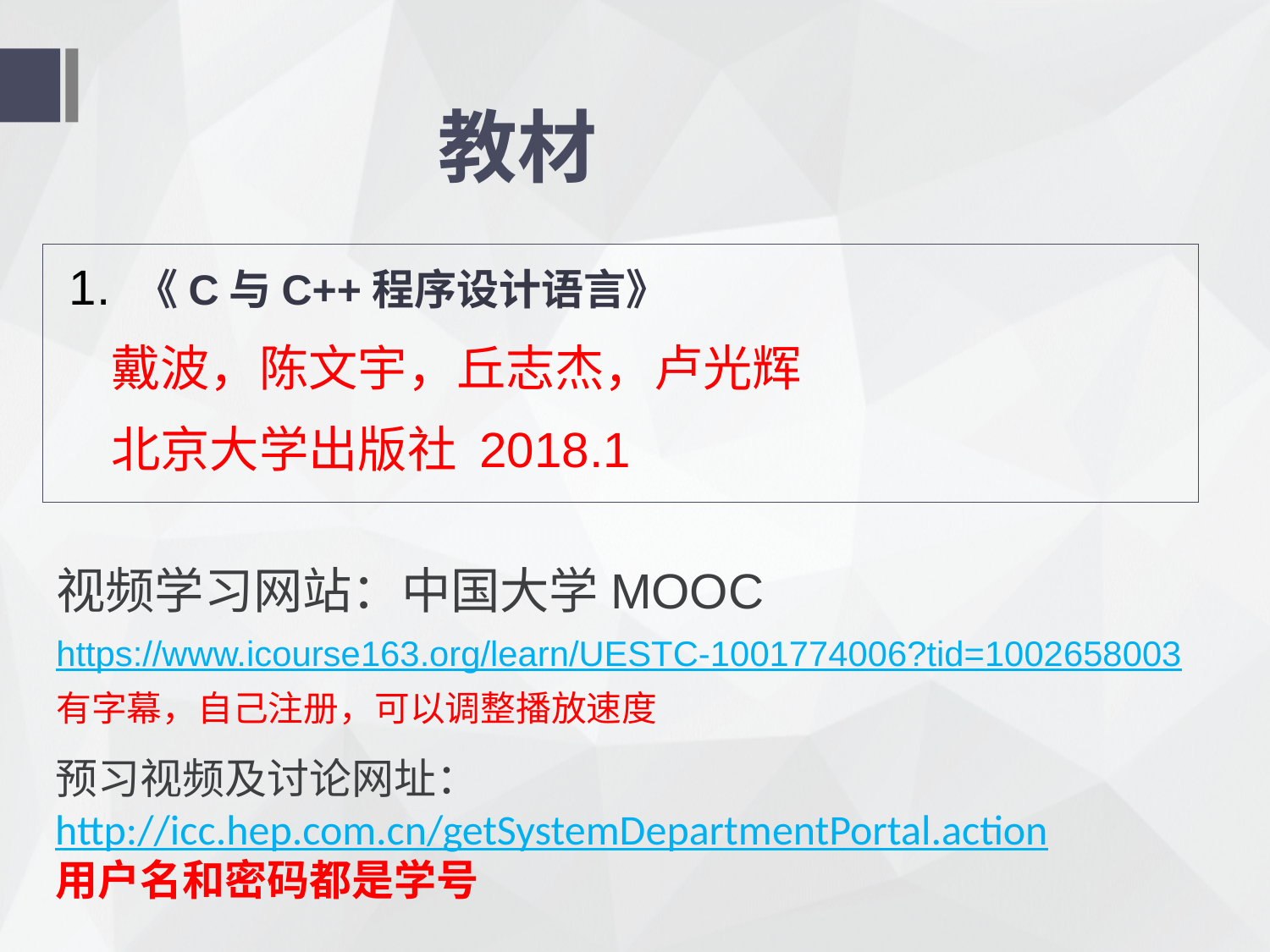

# 教材
 1. 《C与C++程序设计语言》
    戴波，陈文宇，丘志杰，卢光辉
    北京大学出版社 2018.1

视频学习网站：中国大学MOOC
https://www.icourse163.org/learn/UESTC-1001774006?tid=1002658003
有字幕，自己注册，可以调整播放速度
预习视频及讨论网址：
http://icc.hep.com.cn/getSystemDepartmentPortal.action
用户名和密码都是学号